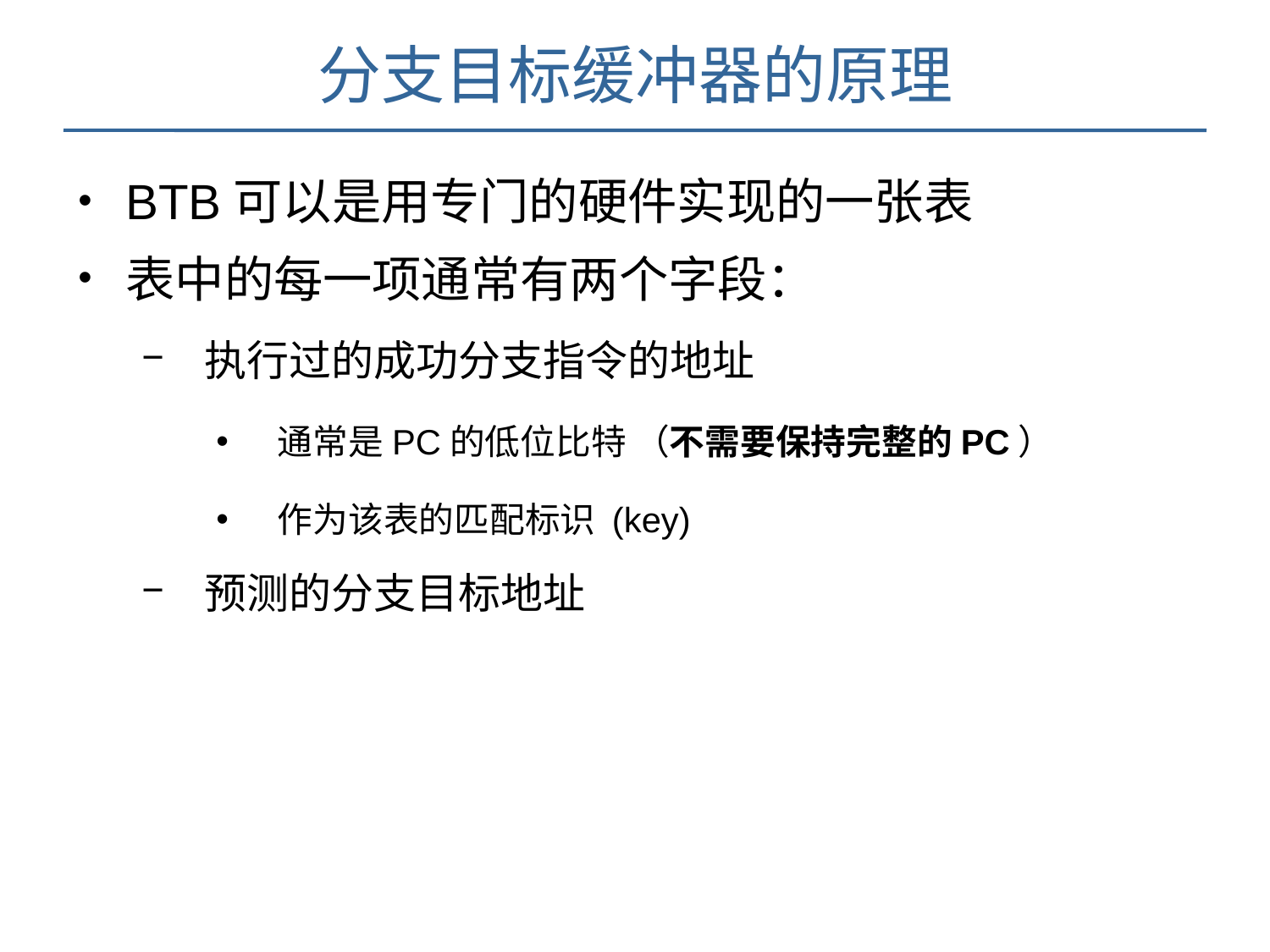

分支目标缓冲器的原理
BTB可以是用专门的硬件实现的一张表
表中的每一项通常有两个字段：
执行过的成功分支指令的地址
通常是PC的低位比特 （不需要保持完整的PC）
作为该表的匹配标识 (key)
预测的分支目标地址